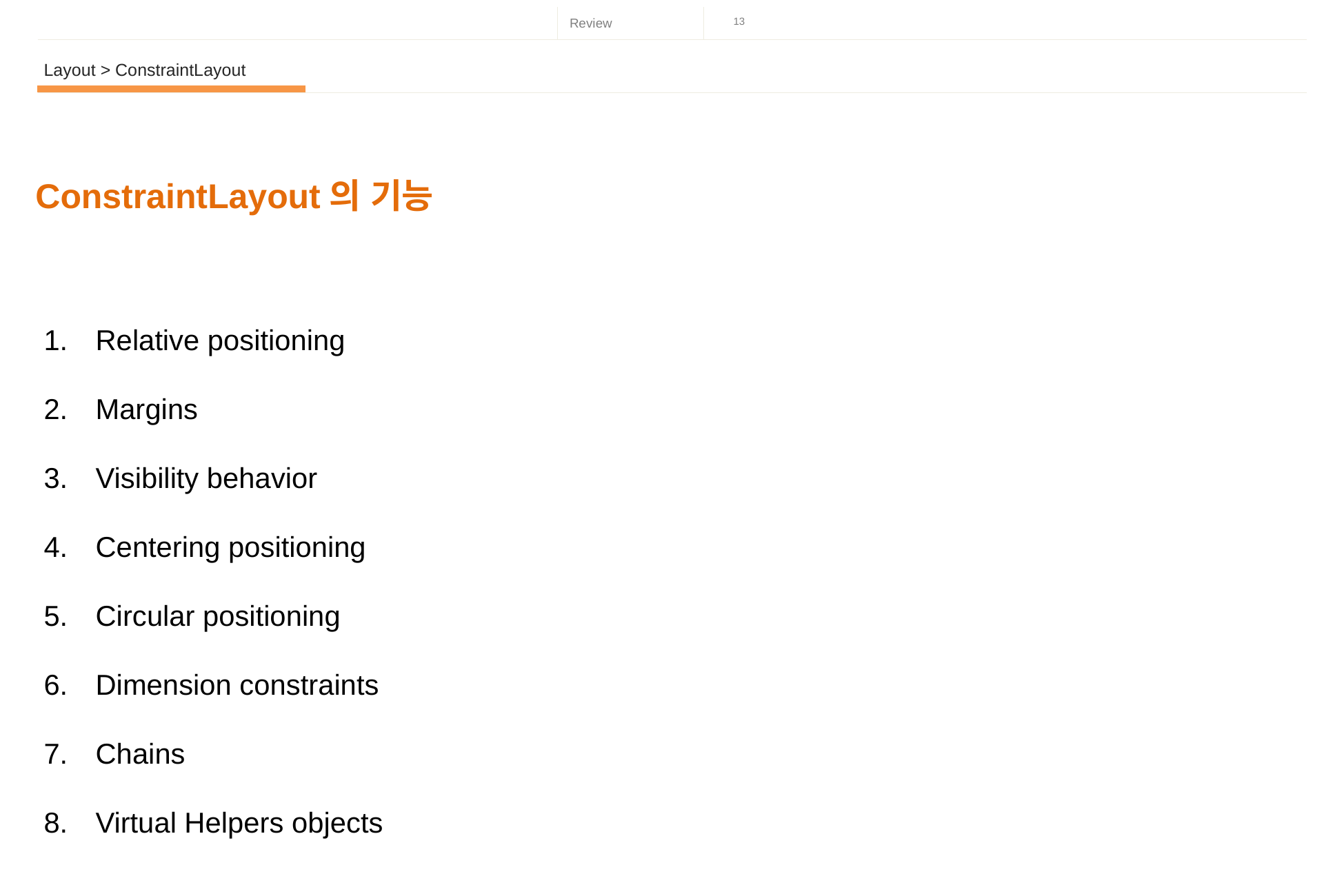

Layout > ConstraintLayout
ConstraintLayout의 기능
Relative positioning
Margins
Visibility behavior
Centering positioning
Circular positioning
Dimension constraints
Chains
Virtual Helpers objects